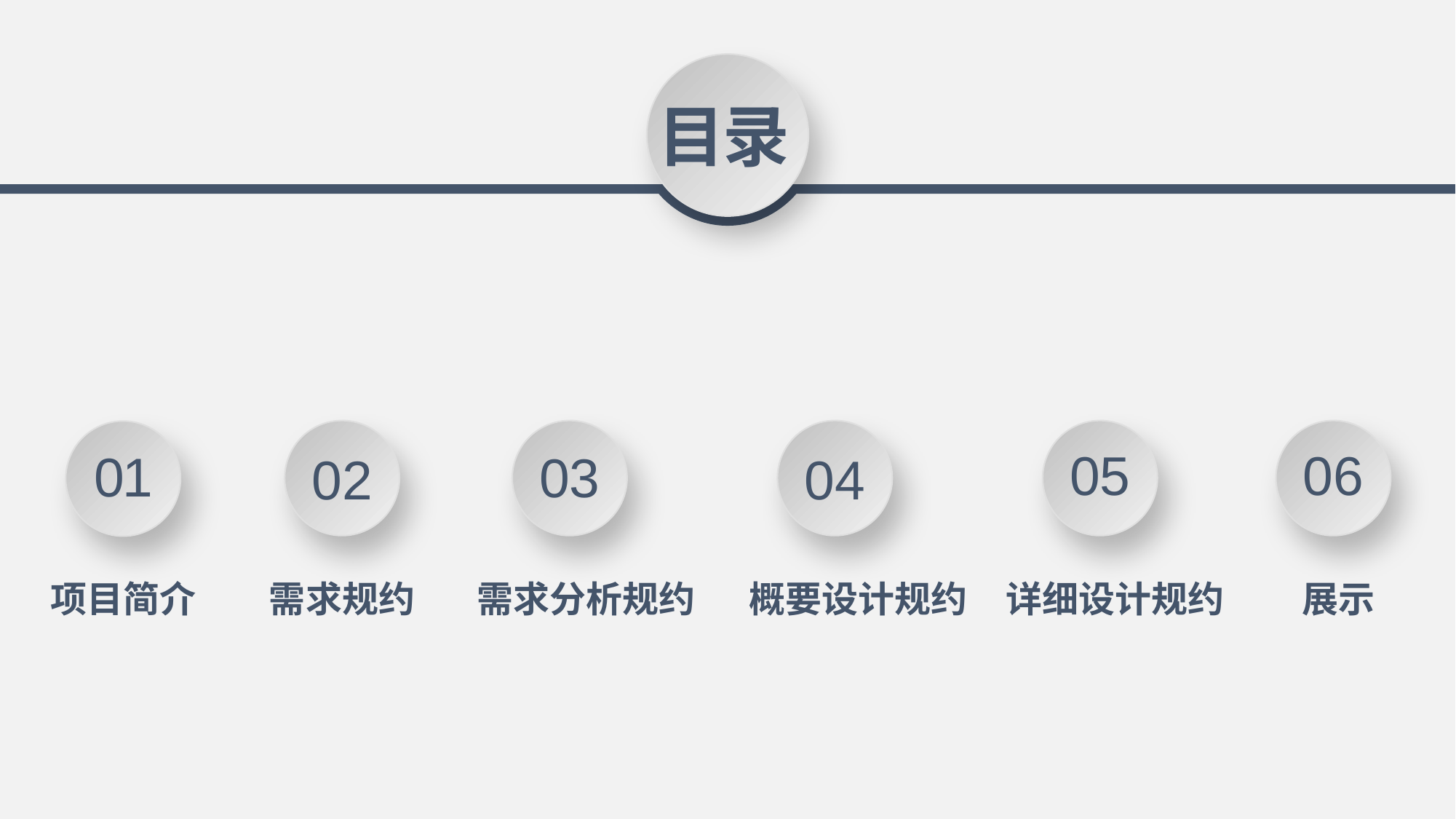

目录

05
06
01
03
04
02
需求规约
需求分析规约
概要设计规约
详细设计规约
展示
项目简介